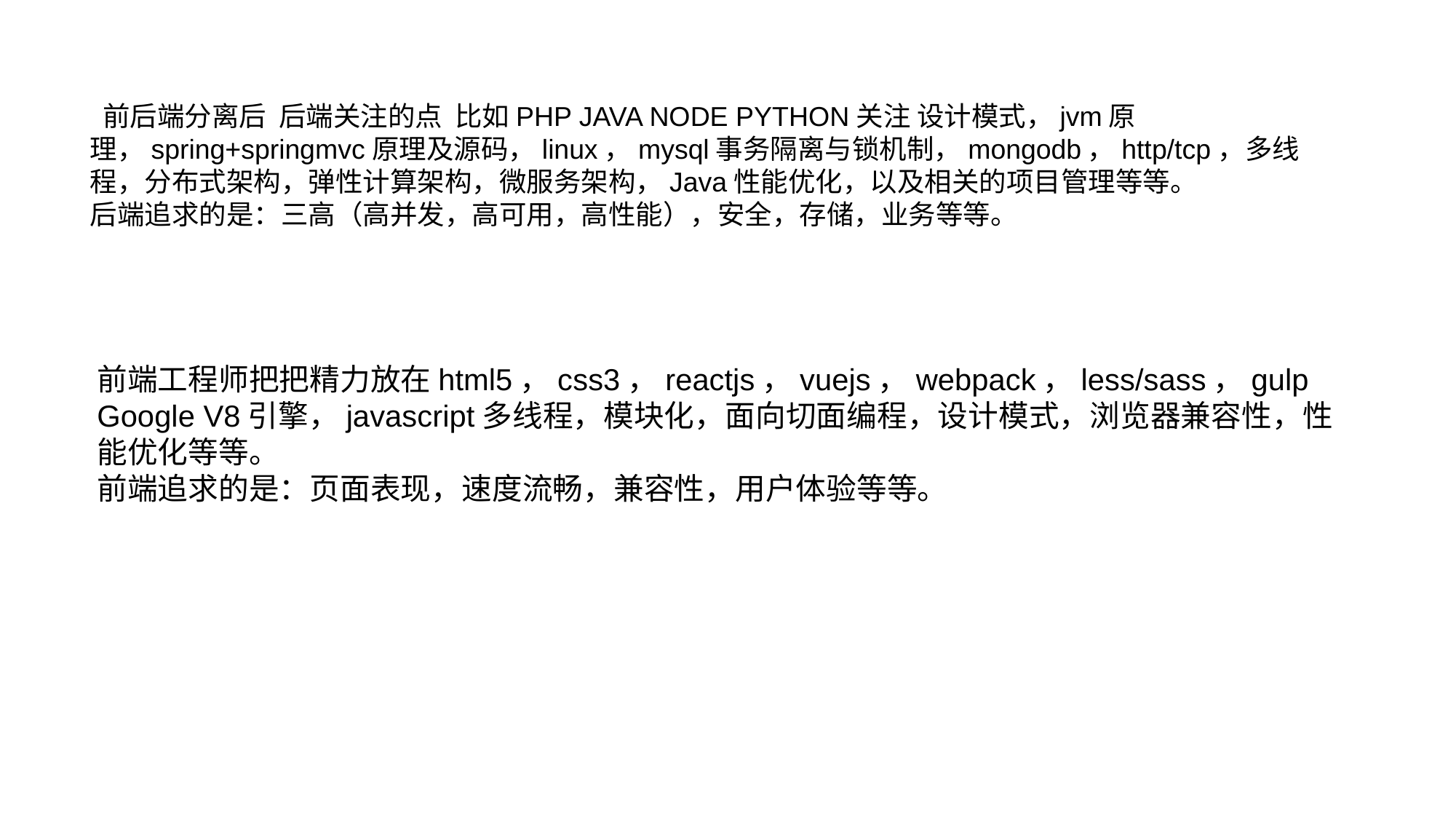

前后端分离后  后端关注的点  比如PHP JAVA NODE PYTHON关注 设计模式，jvm原理，spring+springmvc原理及源码，linux，mysql事务隔离与锁机制，mongodb，http/tcp，多线程，分布式架构，弹性计算架构，微服务架构，Java性能优化，以及相关的项目管理等等。
后端追求的是：三高（高并发，高可用，高性能），安全，存储，业务等等。
前端工程师把把精力放在html5，css3，reactjs，vuejs，webpack，less/sass，gulp Google V8引擎，javascript多线程，模块化，面向切面编程，设计模式，浏览器兼容性，性能优化等等。
前端追求的是：页面表现，速度流畅，兼容性，用户体验等等。